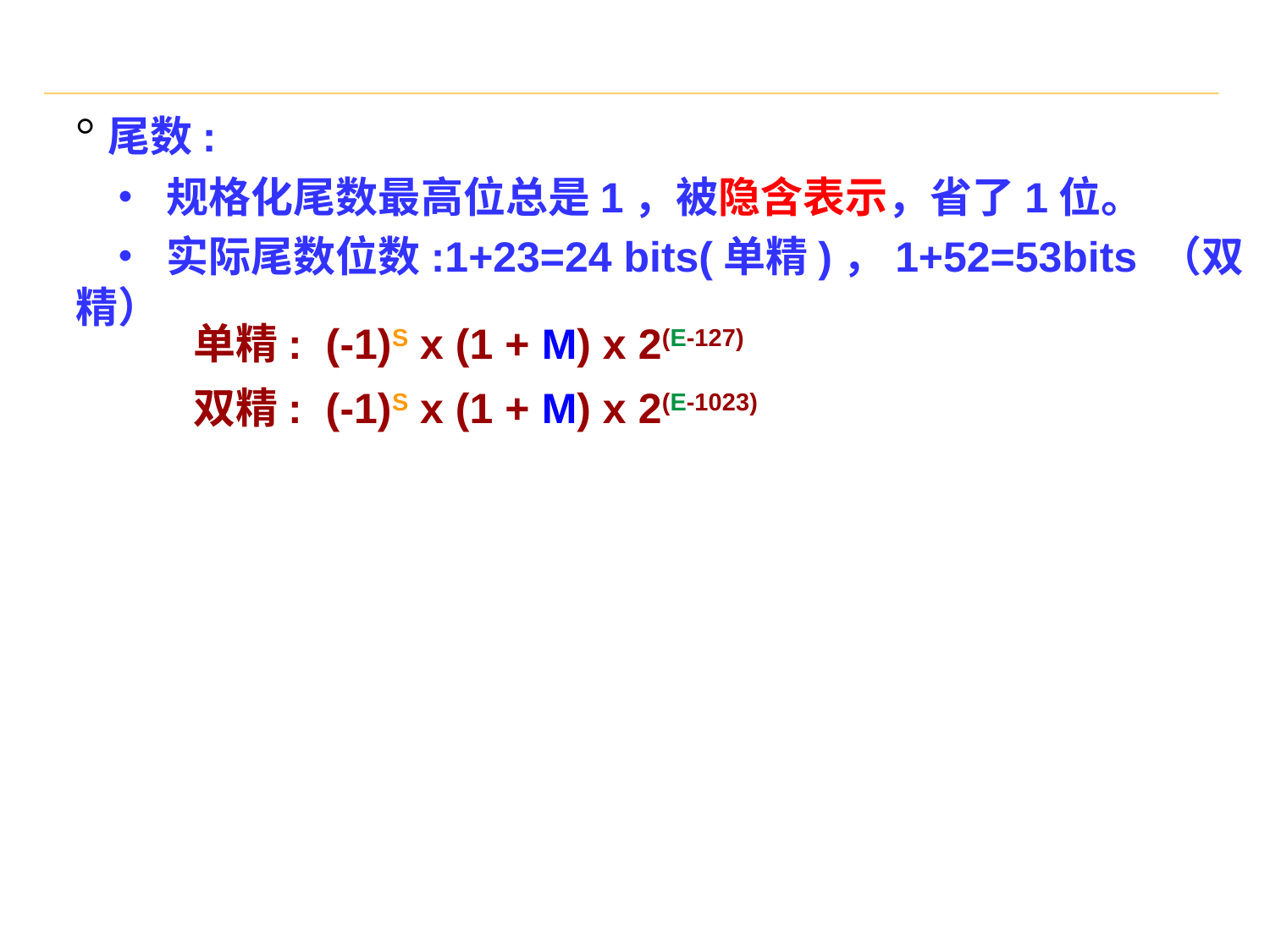

°尾数:
   • 规格化尾数最高位总是1，被隐含表示，省了1位。
   • 实际尾数位数:1+23=24 bits(单精)，1+52=53bits （双精）
单精:  (-1)S x (1 + M) x 2(E-127)
双精:  (-1)S x (1 + M) x 2(E-1023)
16